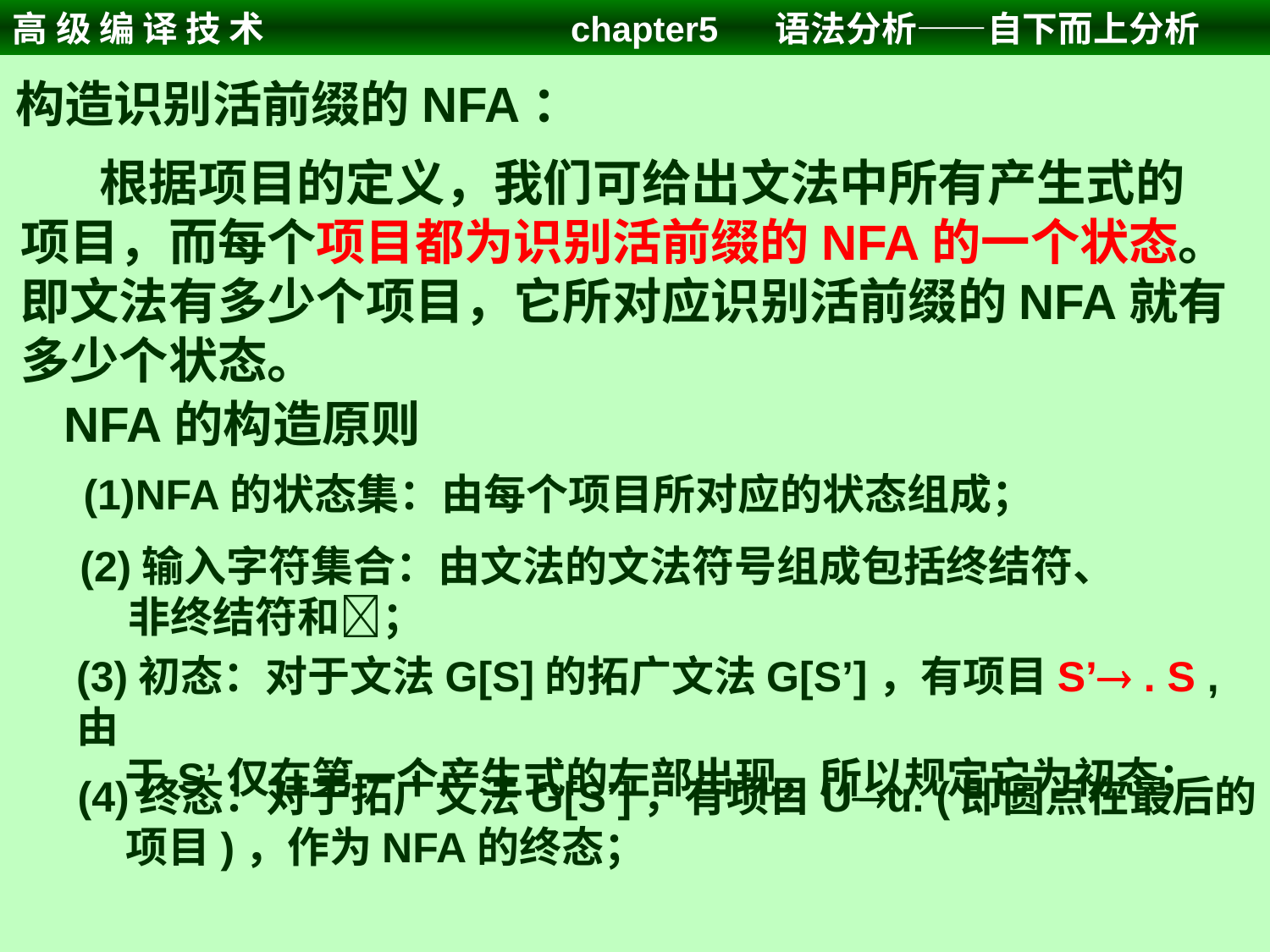

构造识别活前缀的NFA：
      根据项目的定义，我们可给出文法中所有产生式的
项目，而每个项目都为识别活前缀的NFA的一个状态。
即文法有多少个项目，它所对应识别活前缀的NFA就有
多少个状态。
NFA的构造原则
(1)NFA的状态集：由每个项目所对应的状态组成；
(2)输入字符集合：由文法的文法符号组成包括终结符、
    非终结符和ε；
(3)初态：对于文法G[S]的拓广文法G[S’]，有项目S’→ . S ,由
    于S’仅在第一个产生式的左部出现，所以规定它为初态；
(4)终态：对于拓广文法G[S’]，有项目U→u. (即圆点在最后的
    项目)，作为NFA的终态；